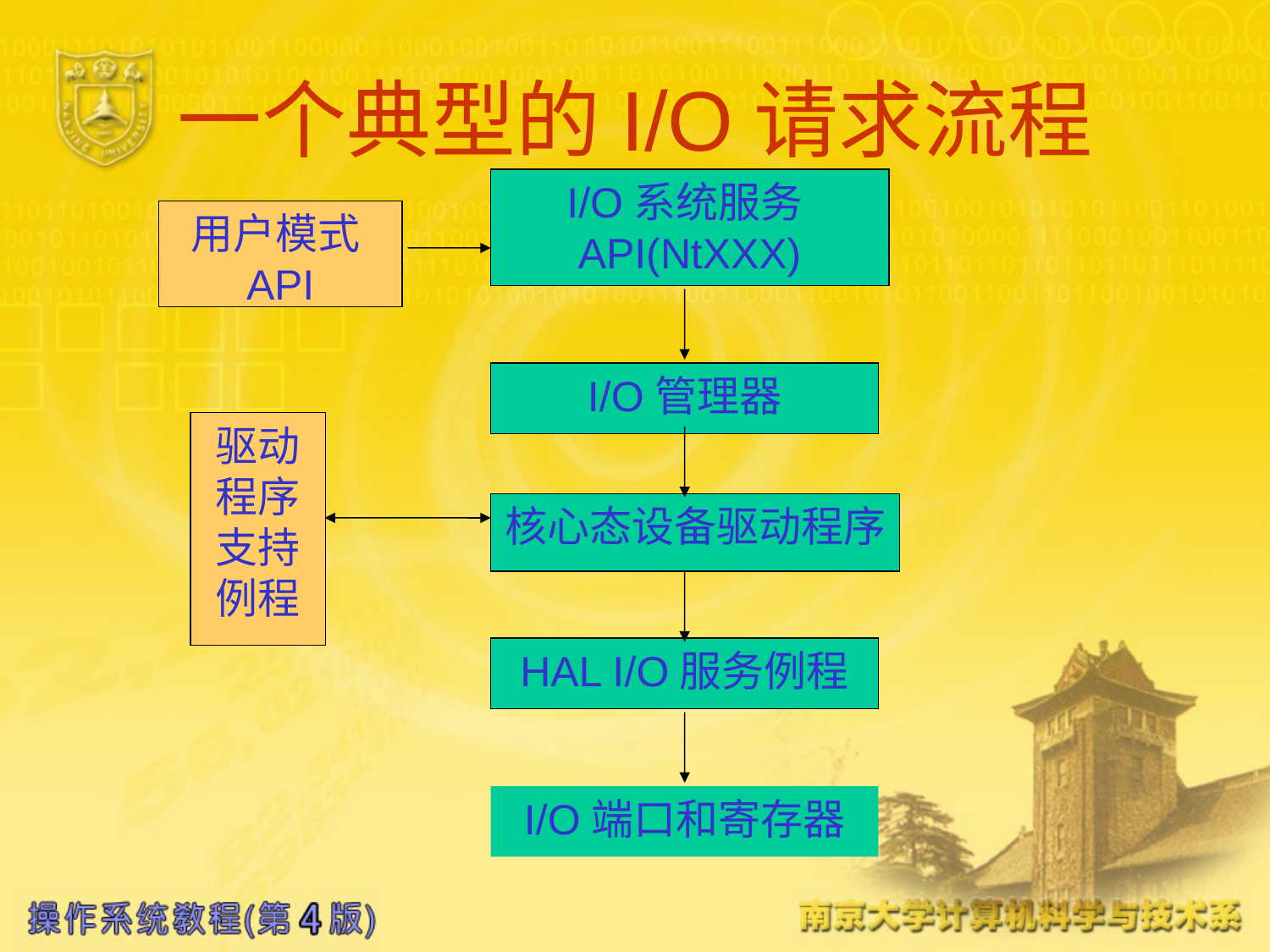

# 一个典型的I/O请求流程
I/O系统服务API(NtXXX)
用户模式API

I/O管理器
驱动程序支持例程

核心态设备驱动程序

HAL I/O服务例程

I/O端口和寄存器